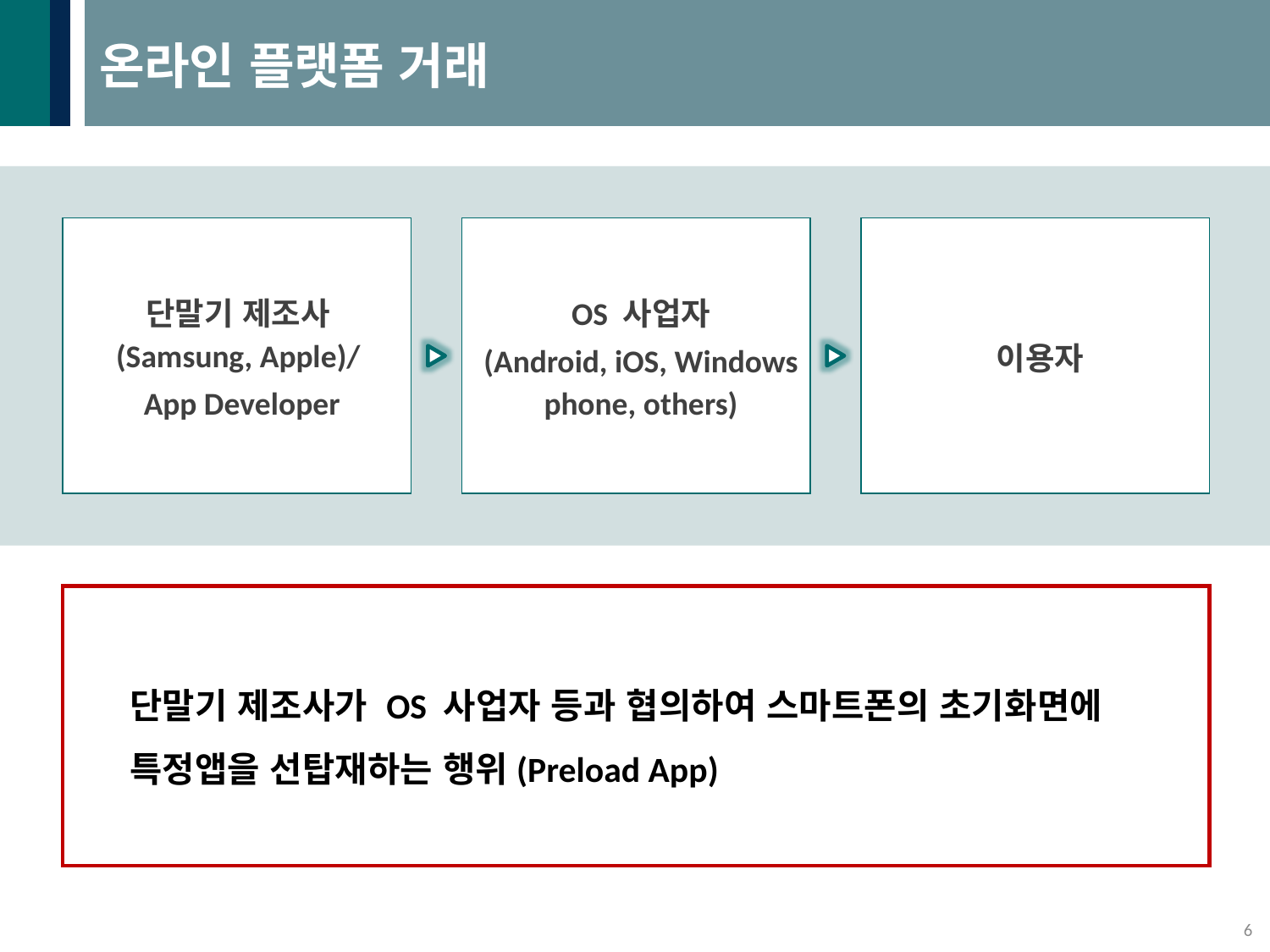

# 온라인 플랫폼 거래

단말기 제조사(Samsung, Apple)/
App Developer
OS 사업자
(Android, iOS, Windows phone, others)
이용자

단말기 제조사가 OS 사업자 등과 협의하여 스마트폰의 초기화면에   특정앱을 선탑재하는 행위(Preload App)